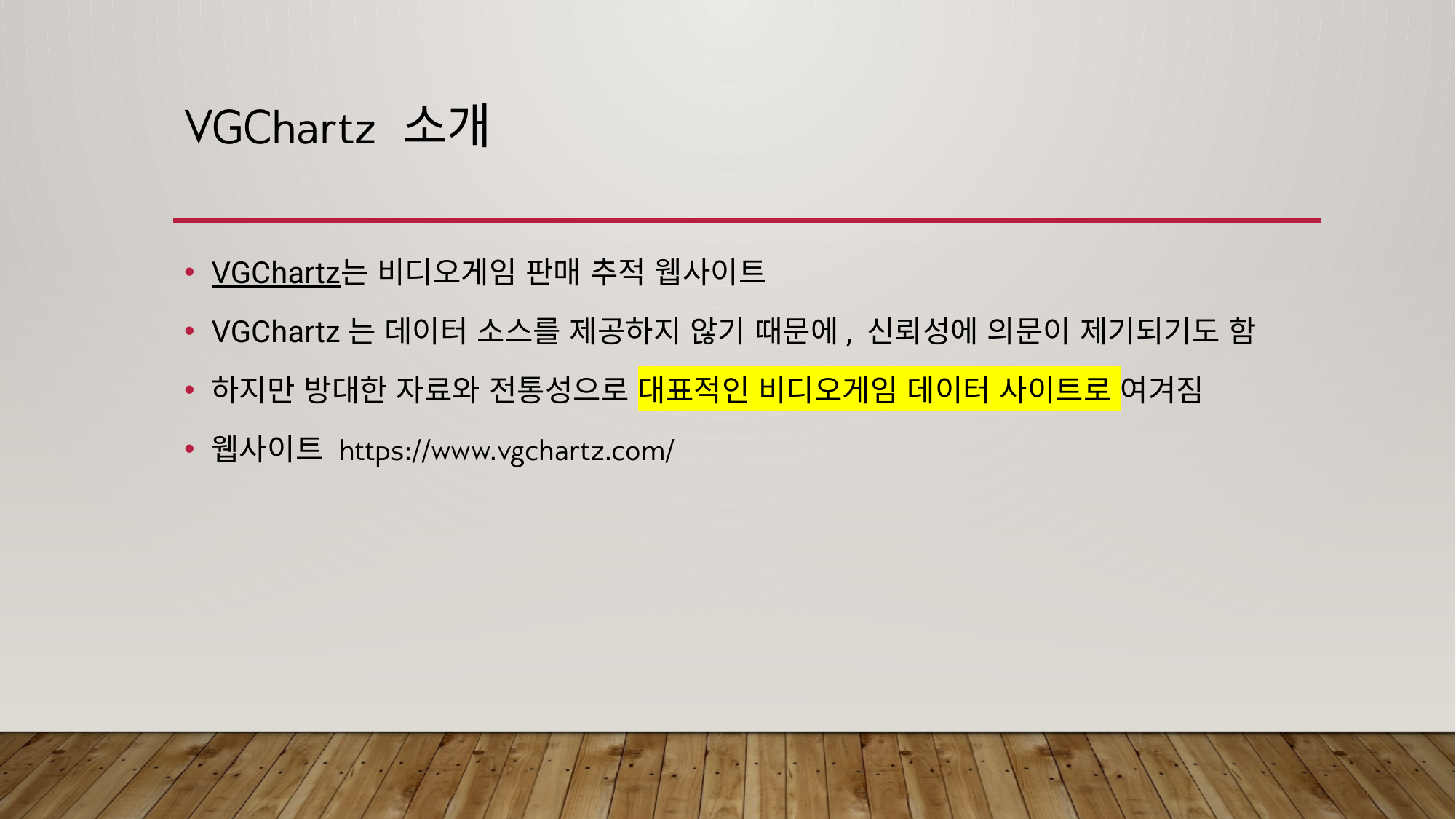

# VGChartz 소개
VGChartz는 비디오게임 판매 추적 웹사이트
VGChartz는 데이터 소스를 제공하지 않기 때문에, 신뢰성에 의문이 제기되기도 함
하지만 방대한 자료와 전통성으로 대표적인 비디오게임 데이터 사이트로 여겨짐
웹사이트 https://www.vgchartz.com/